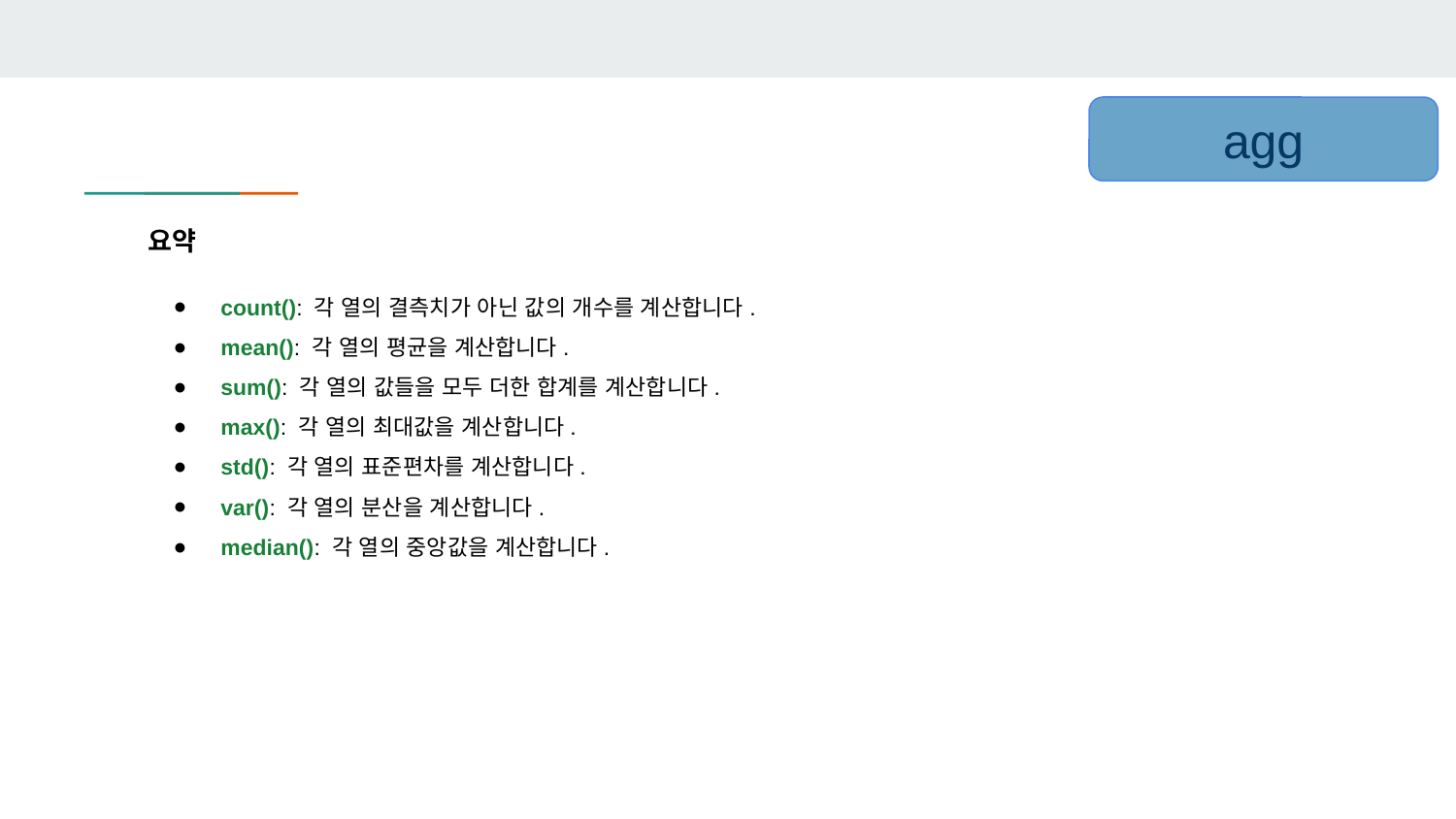

agg
요약
count(): 각 열의 결측치가 아닌 값의 개수를 계산합니다.
mean(): 각 열의 평균을 계산합니다.
sum(): 각 열의 값들을 모두 더한 합계를 계산합니다.
max(): 각 열의 최대값을 계산합니다.
std(): 각 열의 표준편차를 계산합니다.
var(): 각 열의 분산을 계산합니다.
median(): 각 열의 중앙값을 계산합니다.